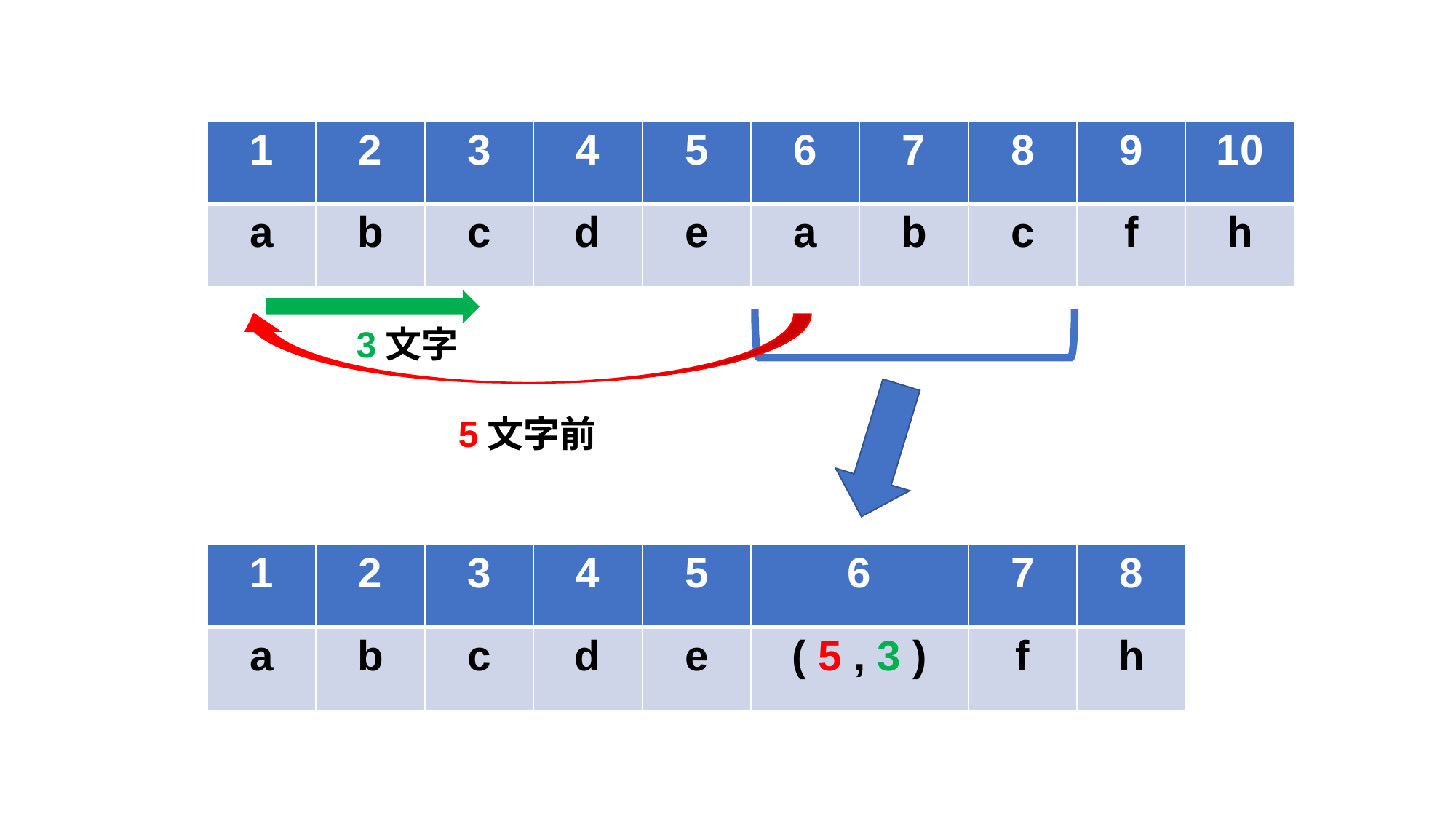

| 1 | 2 | 3 | 4 | 5 | 6 | 7 | 8 | 9 | 10 |
| --- | --- | --- | --- | --- | --- | --- | --- | --- | --- |
| a | b | c | d | e | a | b | c | f | h |

3文字

5文字前
| 1 | 2 | 3 | 4 | 5 | 6 | 7 | 8 |
| --- | --- | --- | --- | --- | --- | --- | --- |
| a | b | c | d | e | ( 5 , 3 ) | f | h |